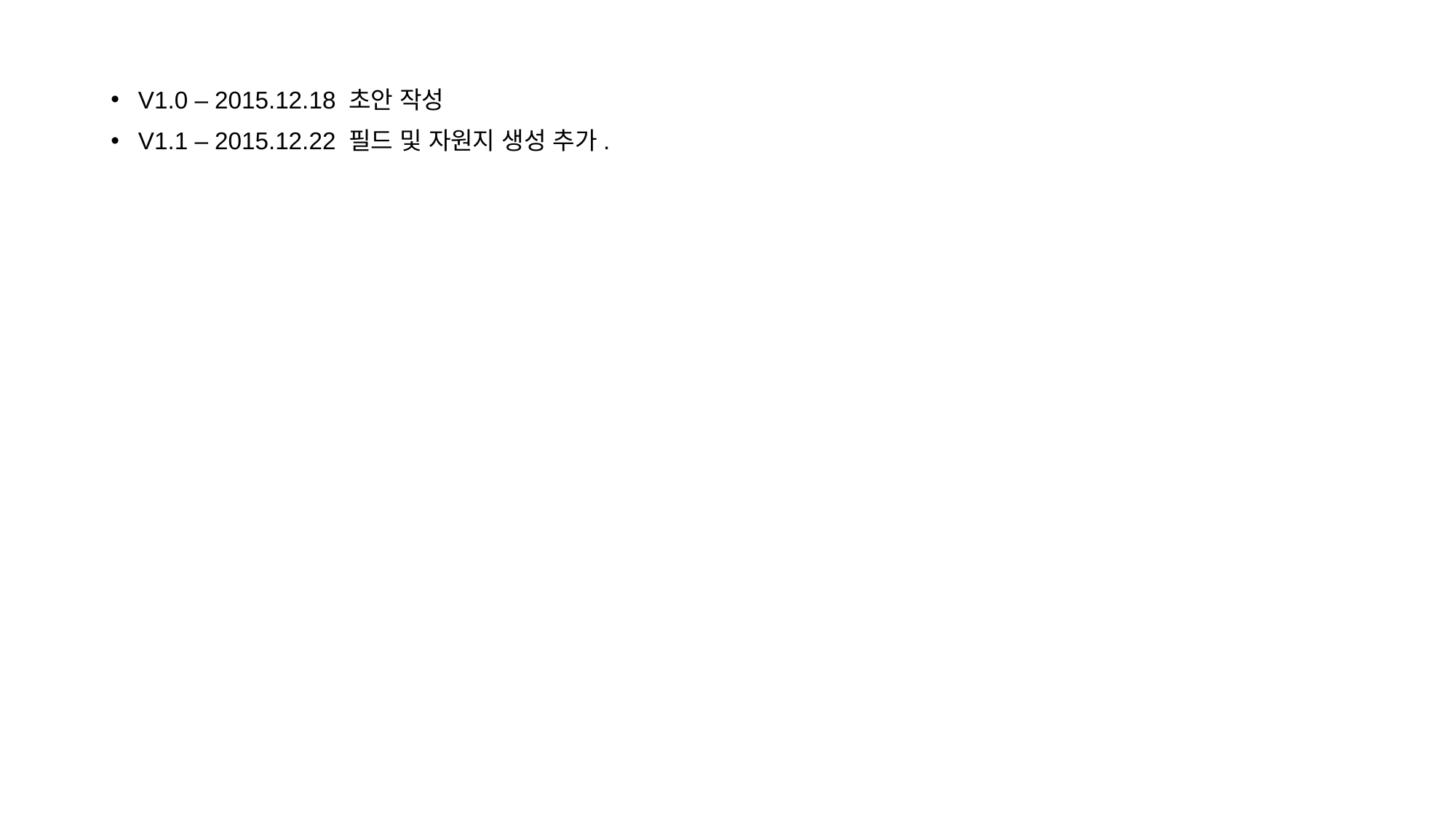

V1.0 – 2015.12.18 초안 작성
V1.1 – 2015.12.22 필드 및 자원지 생성 추가.